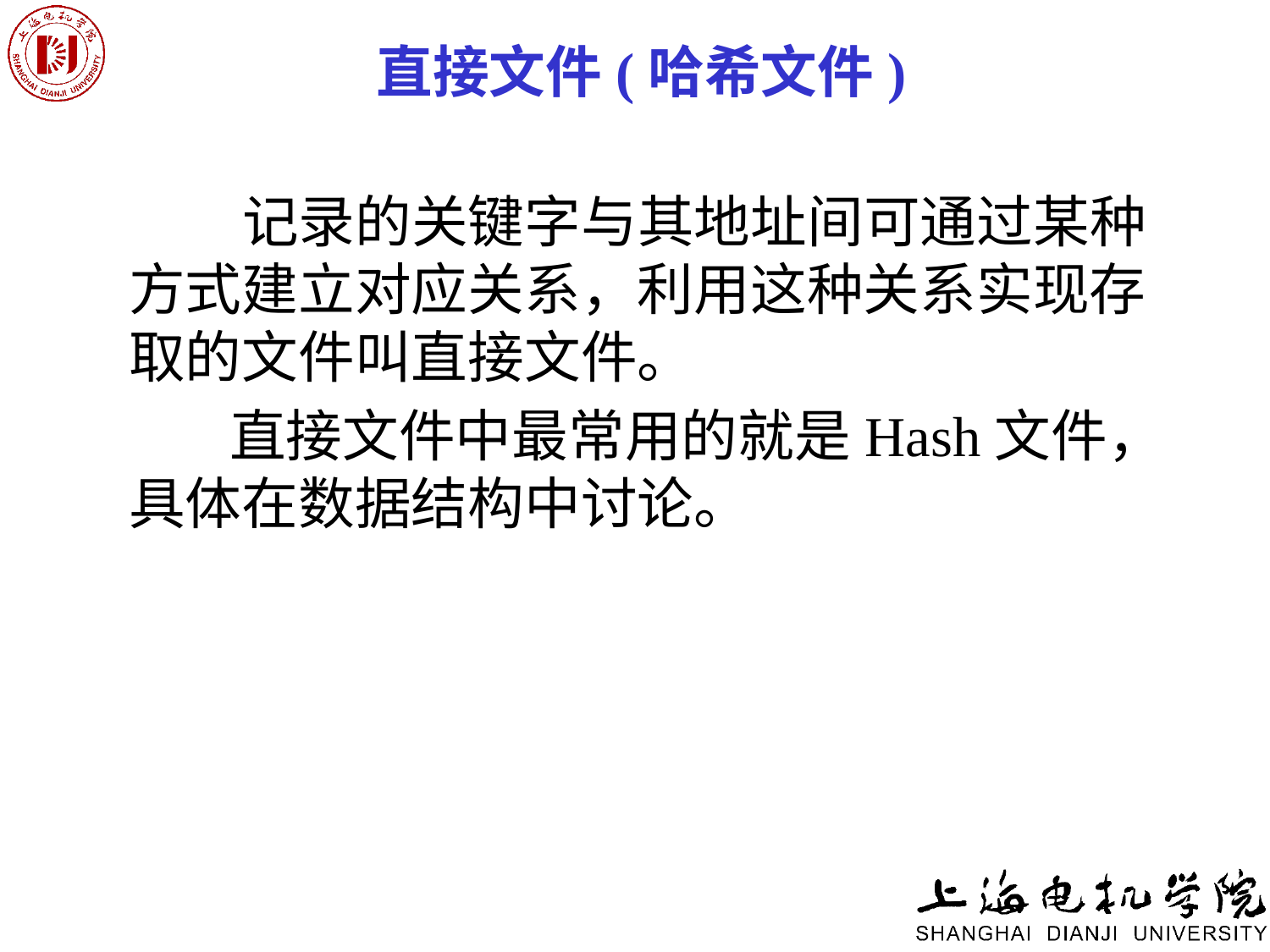

# 直接文件(哈希文件)
    记录的关键字与其地址间可通过某种方式建立对应关系，利用这种关系实现存取的文件叫直接文件。
   直接文件中最常用的就是Hash文件，具体在数据结构中讨论。